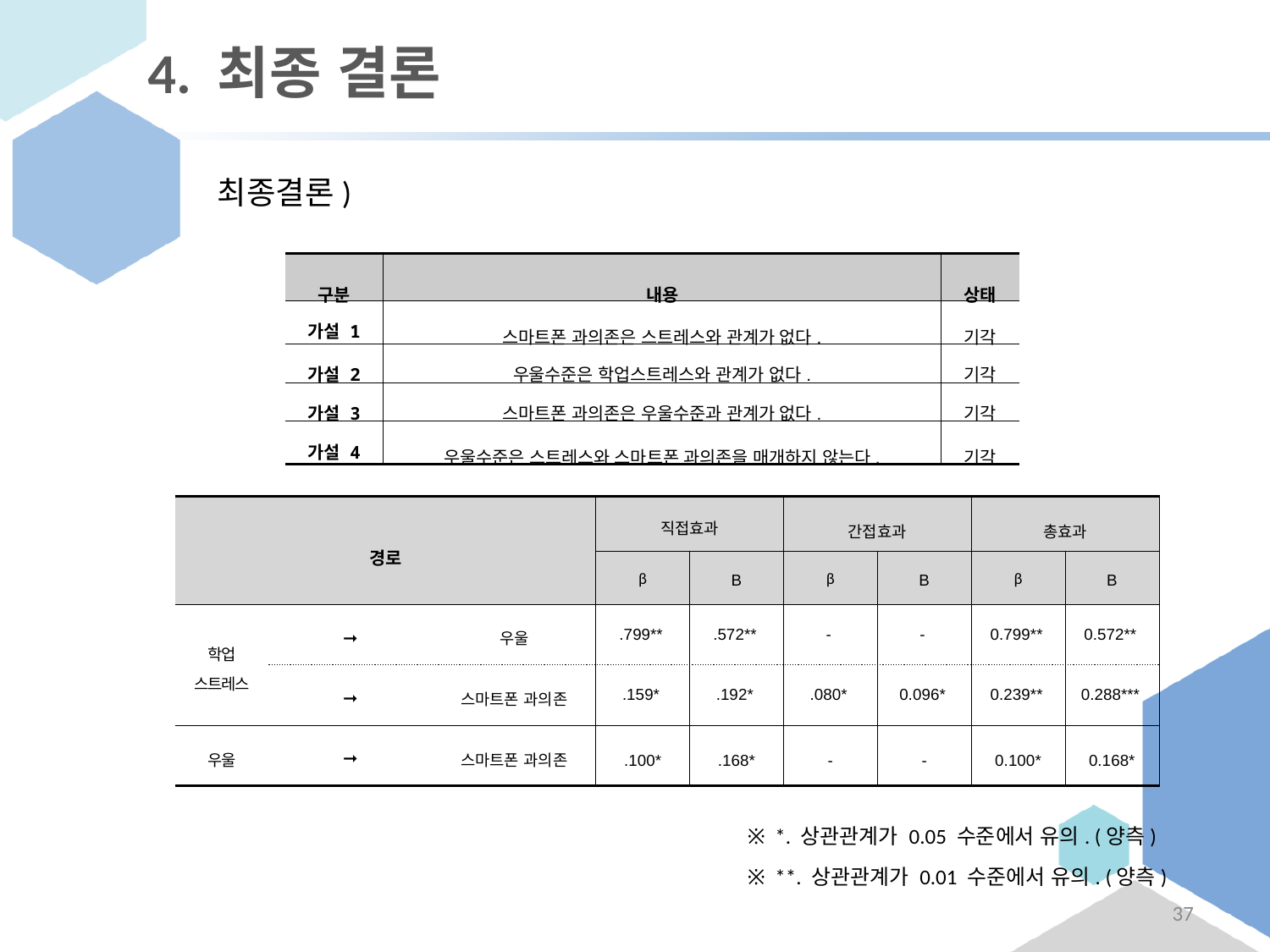

# 4. 최종 결론
최종결론)
| 구분 | 내용 | 상태 |
| --- | --- | --- |
| 가설 1 | 스마트폰 과의존은 스트레스와 관계가 없다. | 기각 |
| 가설 2 | 우울수준은 학업스트레스와 관계가 없다. | 기각 |
| 가설 3 | 스마트폰 과의존은 우울수준과 관계가 없다. | 기각 |
| 가설 4 | 우울수준은 스트레스와 스마트폰 과의존을 매개하지 않는다. | 기각 |
| 경로 |  |  | 직접효과 |  | 간접효과 |  | 총효과 |  |
| --- | --- | --- | --- | --- | --- | --- | --- | --- |
|  |  |  | β | B | β | B | β | B |
| 학업 스트레스 | ➞ | 우울 | .799\*\* | .572\*\* | - | - | 0.799\*\* | 0.572\*\* |
|  | ➞ | 스마트폰 과의존 | .159\* | .192\* | .080\* | 0.096\* | 0.239\*\* | 0.288\*\*\* |
| 우울 | ➞ | 스마트폰 과의존 | .100\* | .168\* | - | - | 0.100\* | 0.168\* |
※  *. 상관관계가 0.05 수준에서 유의. (양측)
※  **. 상관관계가 0.01 수준에서 유의. (양측)

37